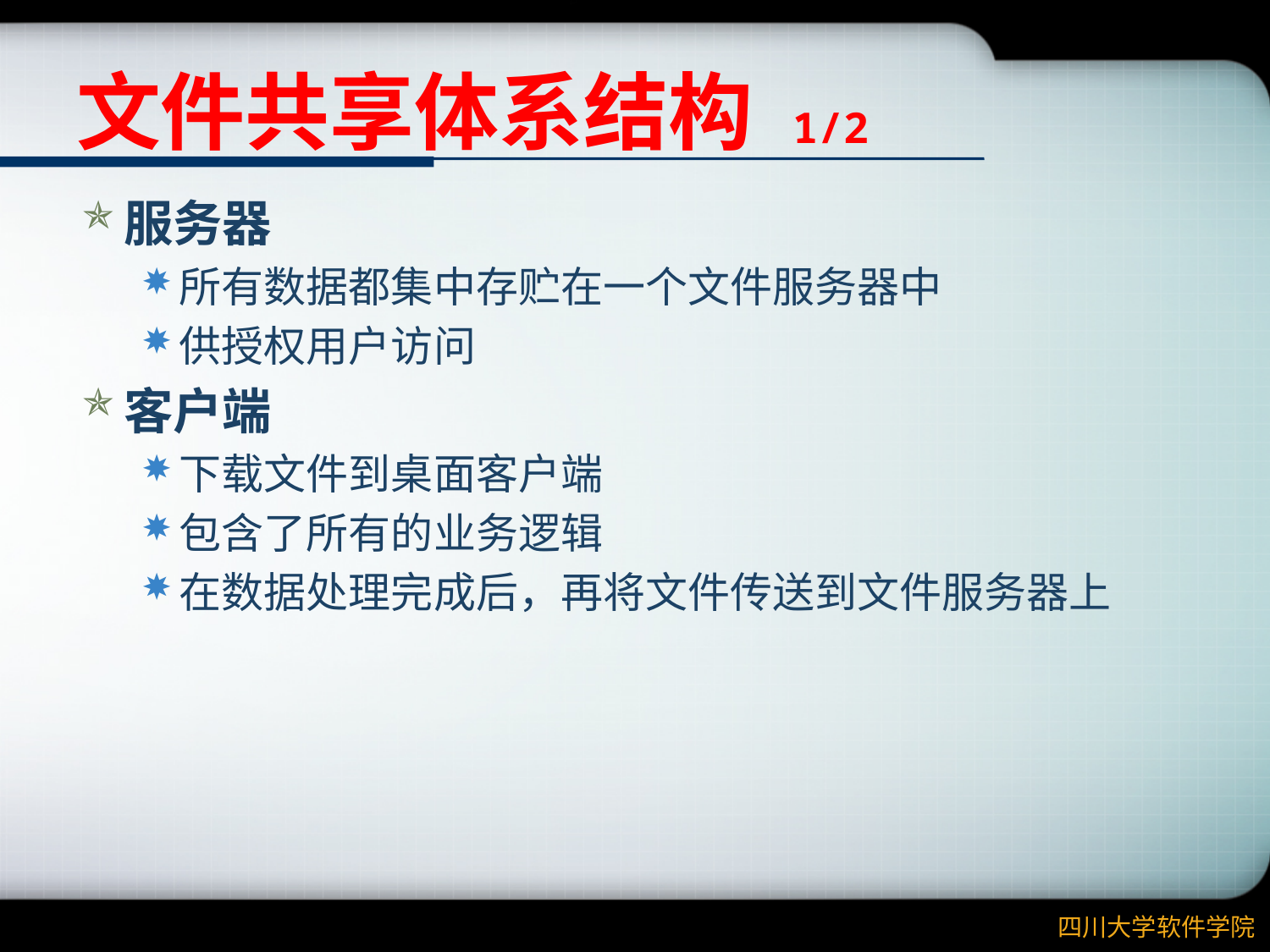

# 文件共享体系结构 1/2
服务器
所有数据都集中存贮在一个文件服务器中
供授权用户访问
客户端
下载文件到桌面客户端
包含了所有的业务逻辑
在数据处理完成后，再将文件传送到文件服务器上